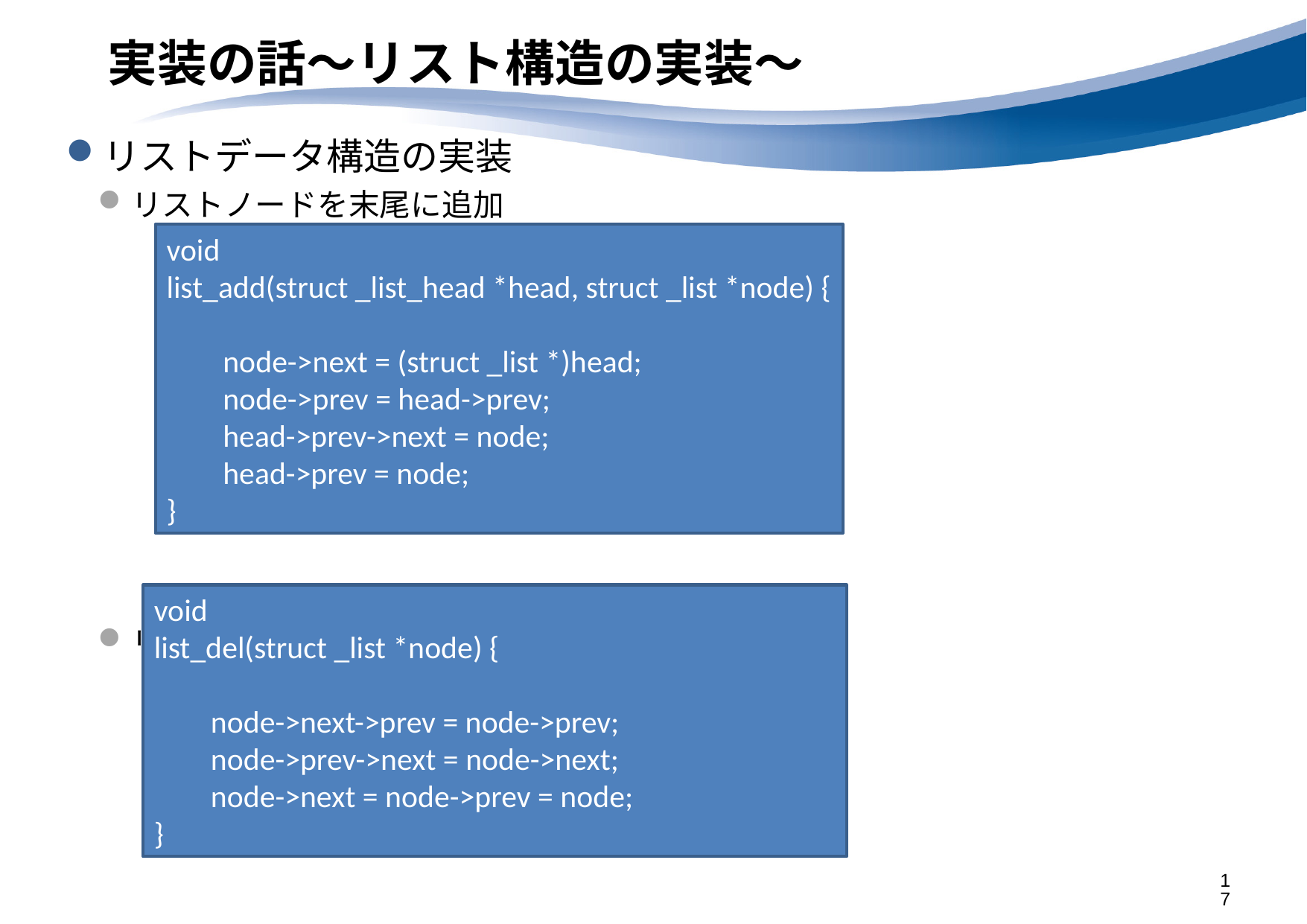

# 実装の話～リスト構造の実装～
リストデータ構造の実装
リストノードを末尾に追加

リストノードをリストから除外
void
list_add(struct _list_head *head, struct _list *node) {

        node->next = (struct _list *)head;
        node->prev = head->prev;
        head->prev->next = node;
        head->prev = node;
}
void
list_del(struct _list *node) {

        node->next->prev = node->prev;
        node->prev->next = node->next;
        node->next = node->prev = node;
}
17